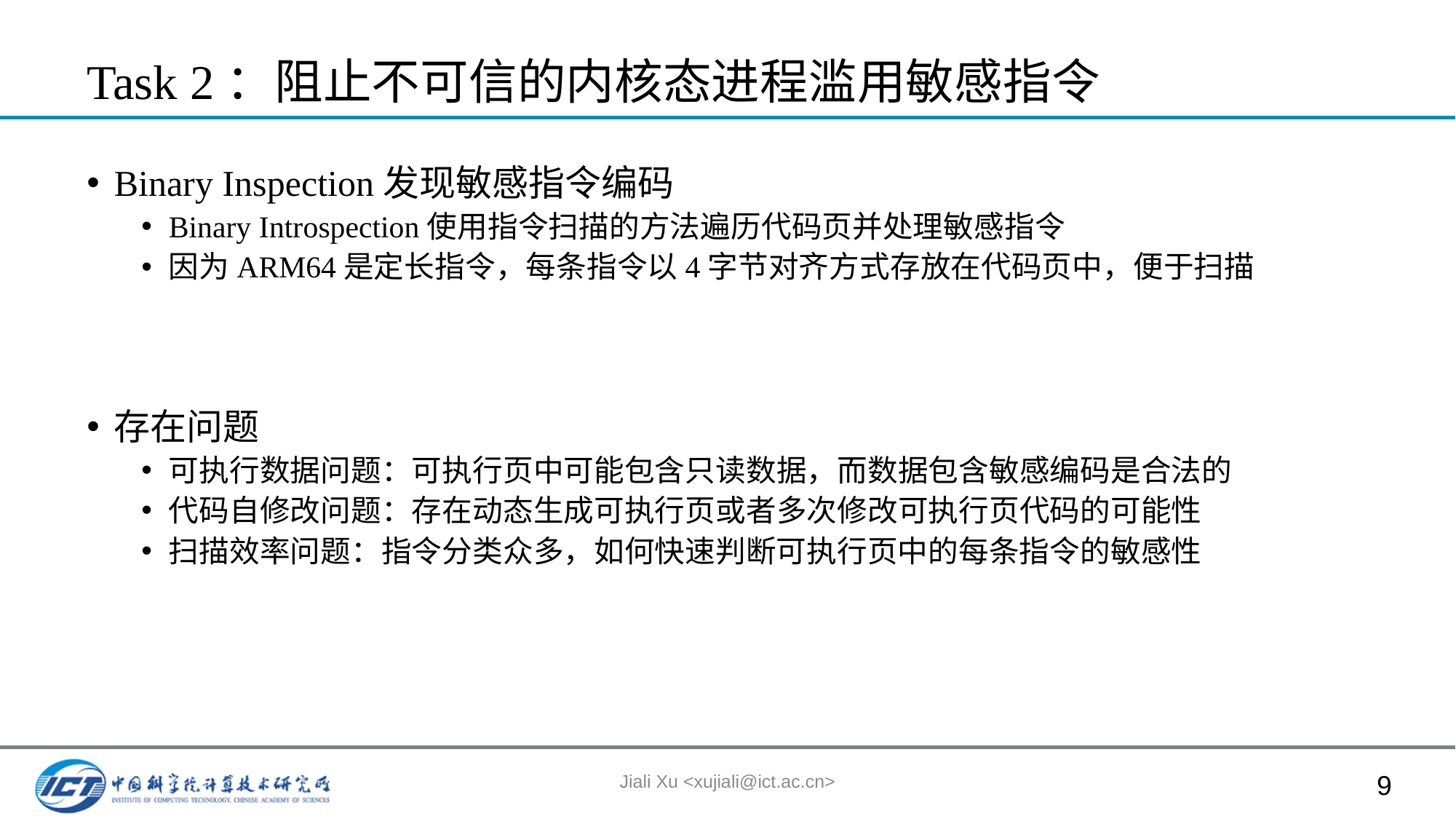

# Task 2：阻止不可信的内核态进程滥用敏感指令
Binary Inspection发现敏感指令编码
Binary Introspection使用指令扫描的方法遍历代码页并处理敏感指令
因为ARM64是定长指令，每条指令以4字节对齐方式存放在代码页中，便于扫描

存在问题
可执行数据问题：可执行页中可能包含只读数据，而数据包含敏感编码是合法的
代码自修改问题：存在动态生成可执行页或者多次修改可执行页代码的可能性
扫描效率问题：指令分类众多，如何快速判断可执行页中的每条指令的敏感性
Jiali Xu <xujiali@ict.ac.cn>
9